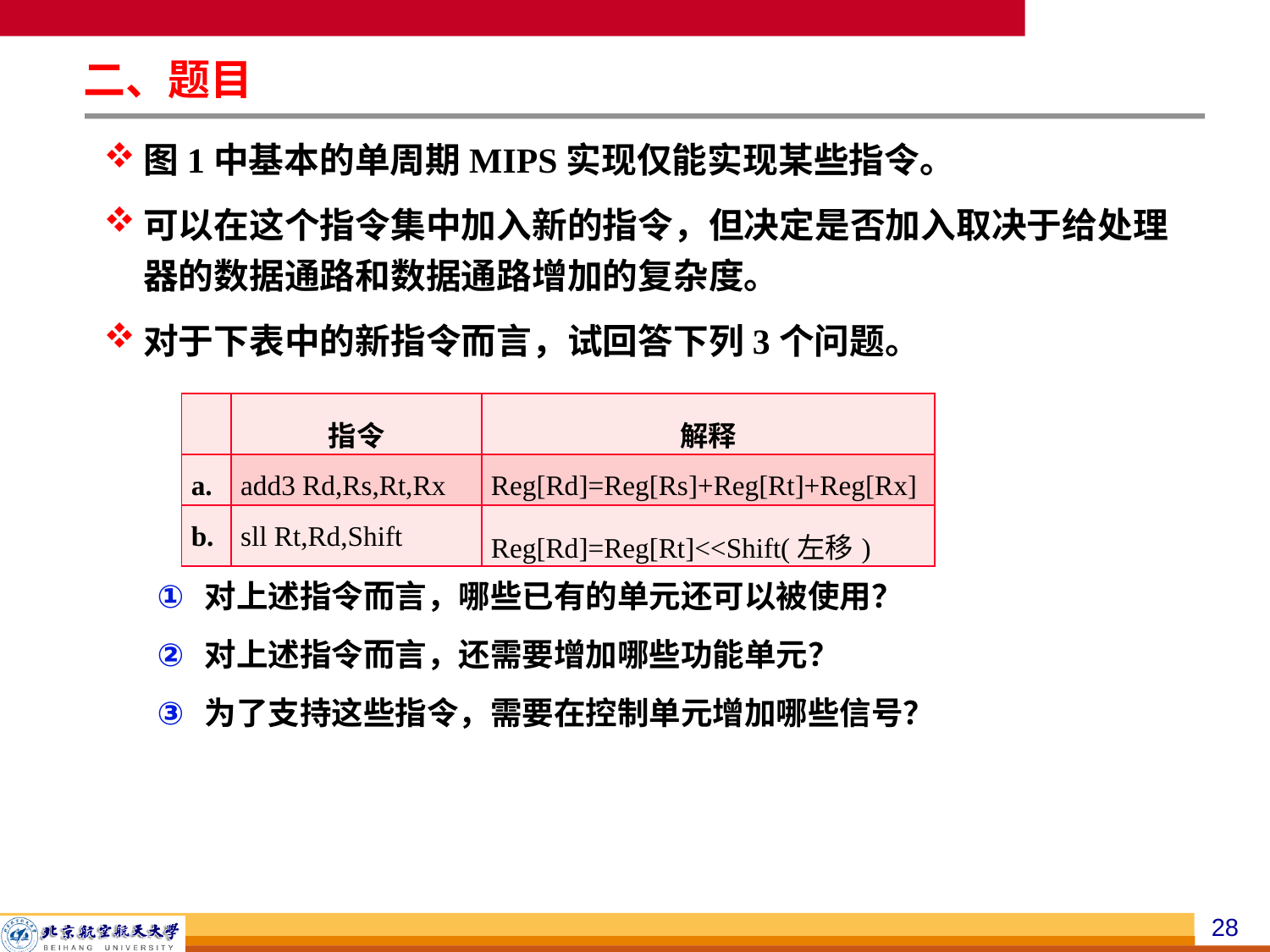

二、题目
图1中基本的单周期MIPS实现仅能实现某些指令。
可以在这个指令集中加入新的指令，但决定是否加入取决于给处理器的数据通路和数据通路增加的复杂度。
对于下表中的新指令而言，试回答下列3个问题。

对上述指令而言，哪些已有的单元还可以被使用？
对上述指令而言，还需要增加哪些功能单元？
为了支持这些指令，需要在控制单元增加哪些信号？
|  | 指令 | 解释 |
| --- | --- | --- |
| a. | add3 Rd,Rs,Rt,Rx | Reg[Rd]=Reg[Rs]+Reg[Rt]+Reg[Rx] |
| b. | sll Rt,Rd,Shift | Reg[Rd]=Reg[Rt]<<Shift(左移) |